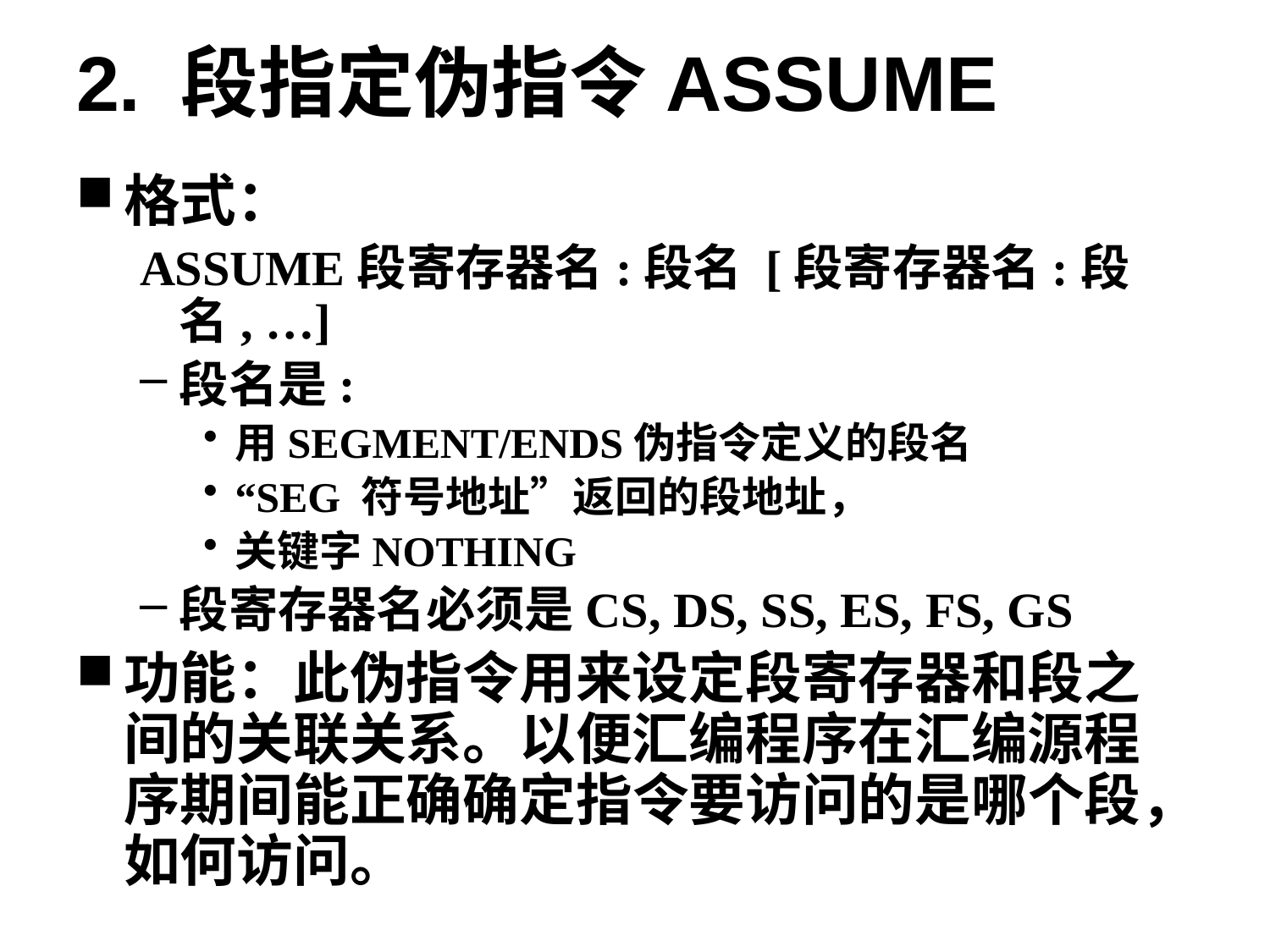

# 2. 段指定伪指令ASSUME
格式：
ASSUME段寄存器名:段名 [段寄存器名:段名, …]
段名是:
用SEGMENT/ENDS伪指令定义的段名
“SEG 符号地址”返回的段地址，
关键字NOTHING
段寄存器名必须是CS, DS, SS, ES, FS, GS
功能：此伪指令用来设定段寄存器和段之间的关联关系。以便汇编程序在汇编源程序期间能正确确定指令要访问的是哪个段，如何访问。